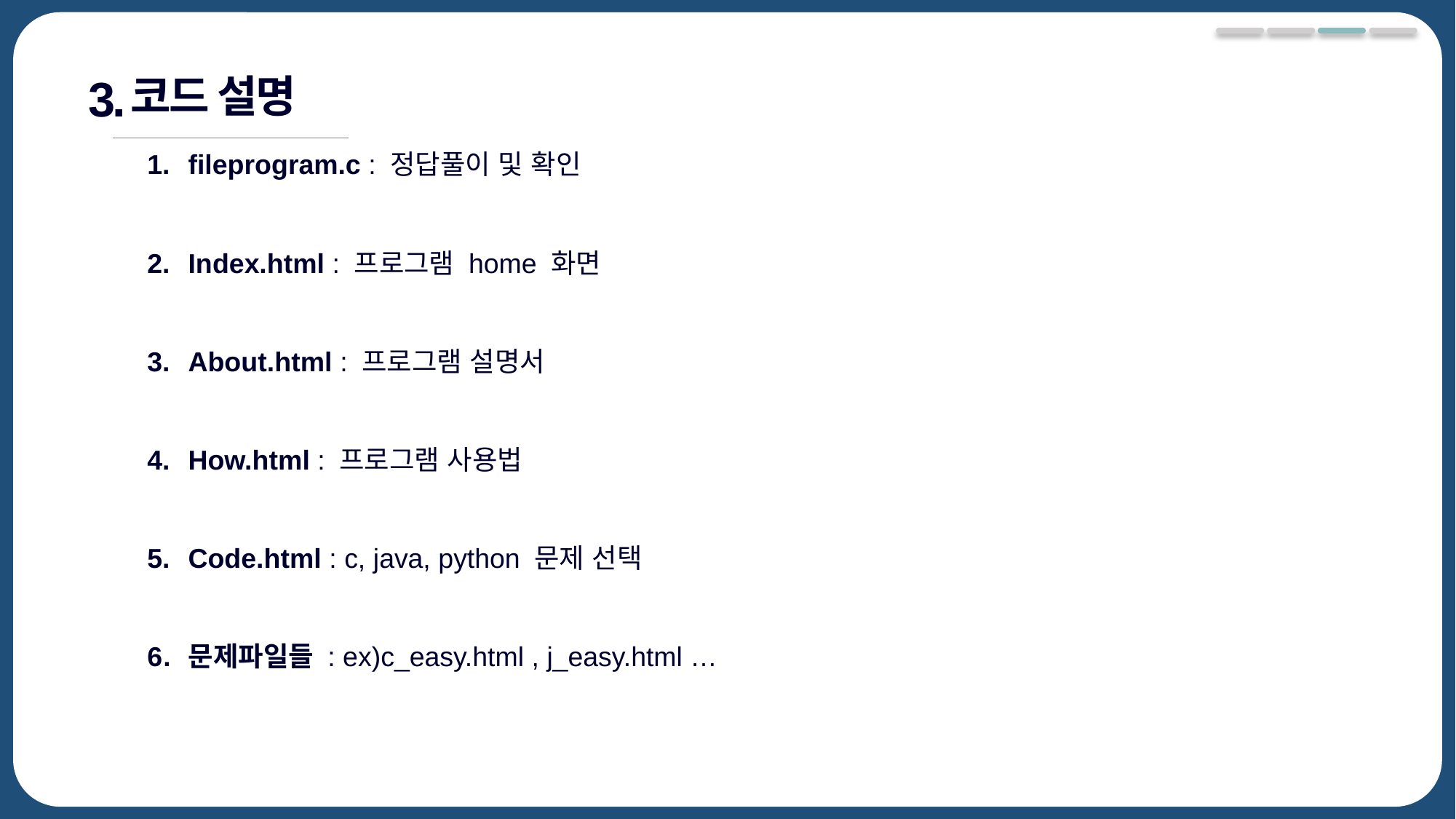

3.
코드 설명

fileprogram.c : 정답풀이 및 확인
Index.html : 프로그램 home 화면
About.html : 프로그램 설명서
How.html : 프로그램 사용법
Code.html : c, java, python 문제 선택
문제파일들 : ex)c_easy.html , j_easy.html …